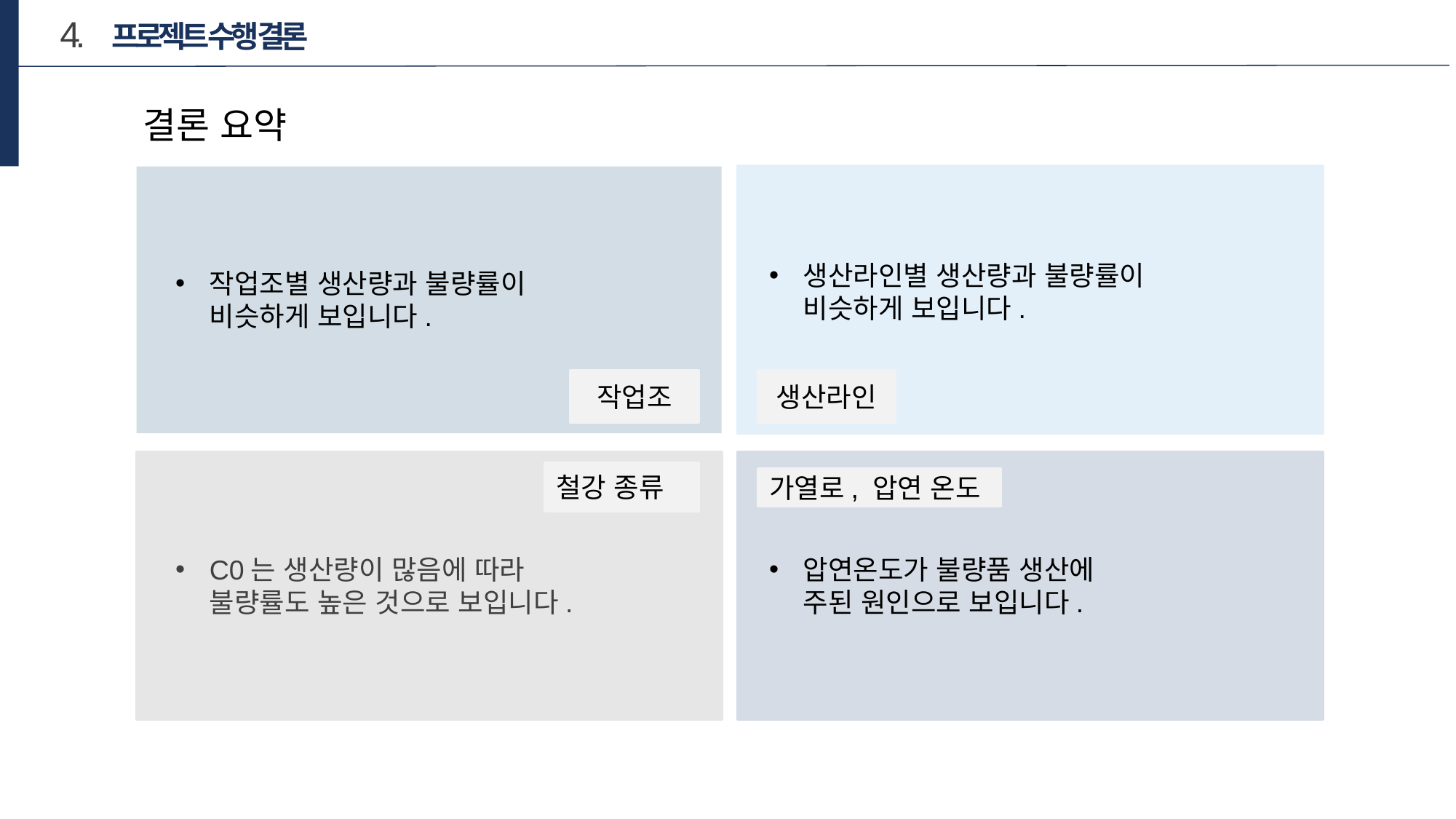

4.   프로젝트 수행 결론

결론 요약

생산라인별 생산량과 불량률이
비슷하게 보입니다.
작업조별 생산량과 불량률이
비슷하게 보입니다.
작업조
생산라인

철강 종류

가열로, 압연 온도

C0는 생산량이 많음에 따라
불량률도 높은 것으로 보입니다.
압연온도가 불량품 생산에 
주된 원인으로 보입니다.